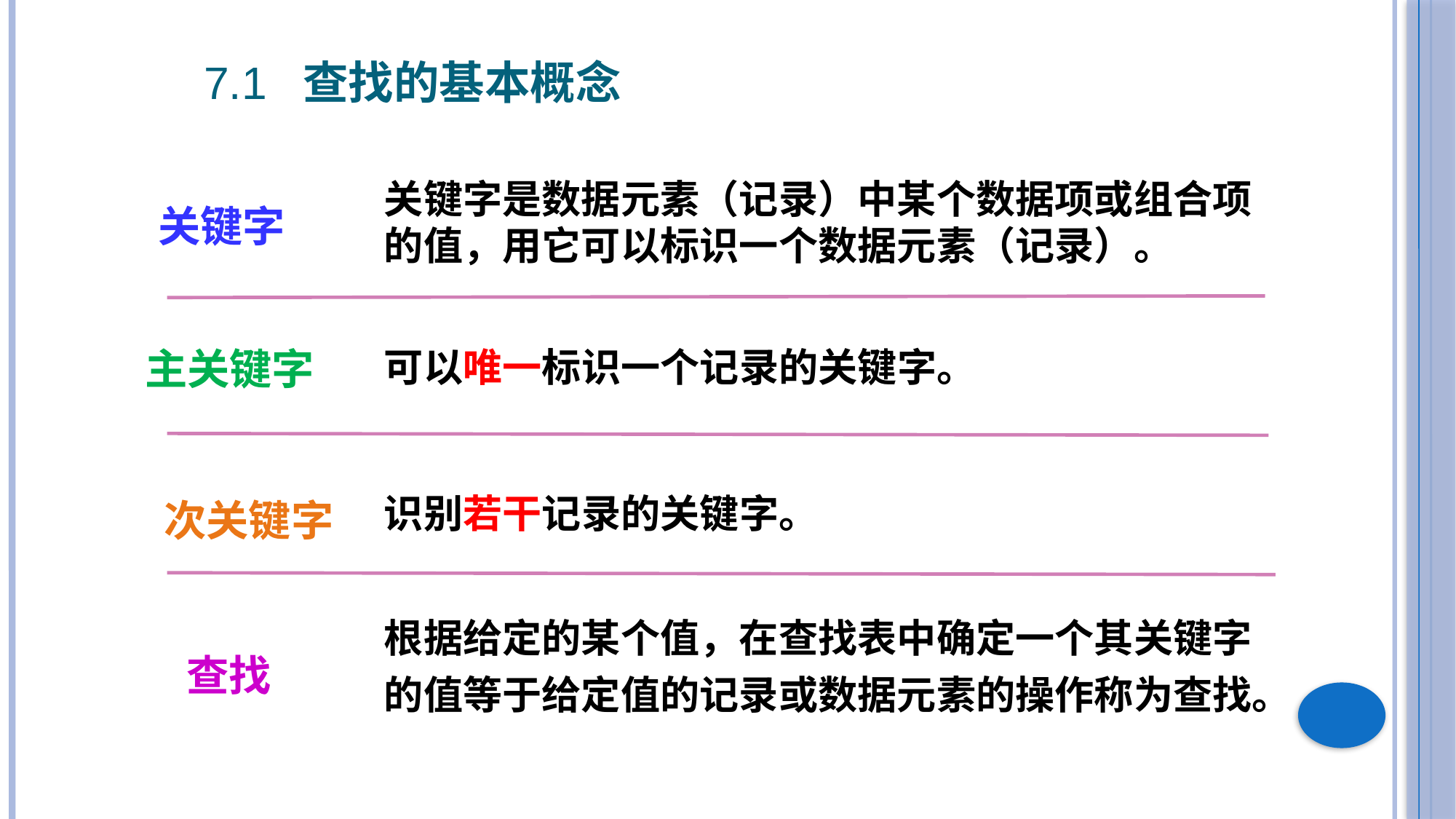

7.1  查找的基本概念
关键字是数据元素（记录）中某个数据项或组合项的值，用它可以标识一个数据元素（记录）。
关键字

主关键字
可以唯一标识一个记录的关键字。

次关键字
识别若干记录的关键字。

根据给定的某个值，在查找表中确定一个其关键字的值等于给定值的记录或数据元素的操作称为查找。
查找